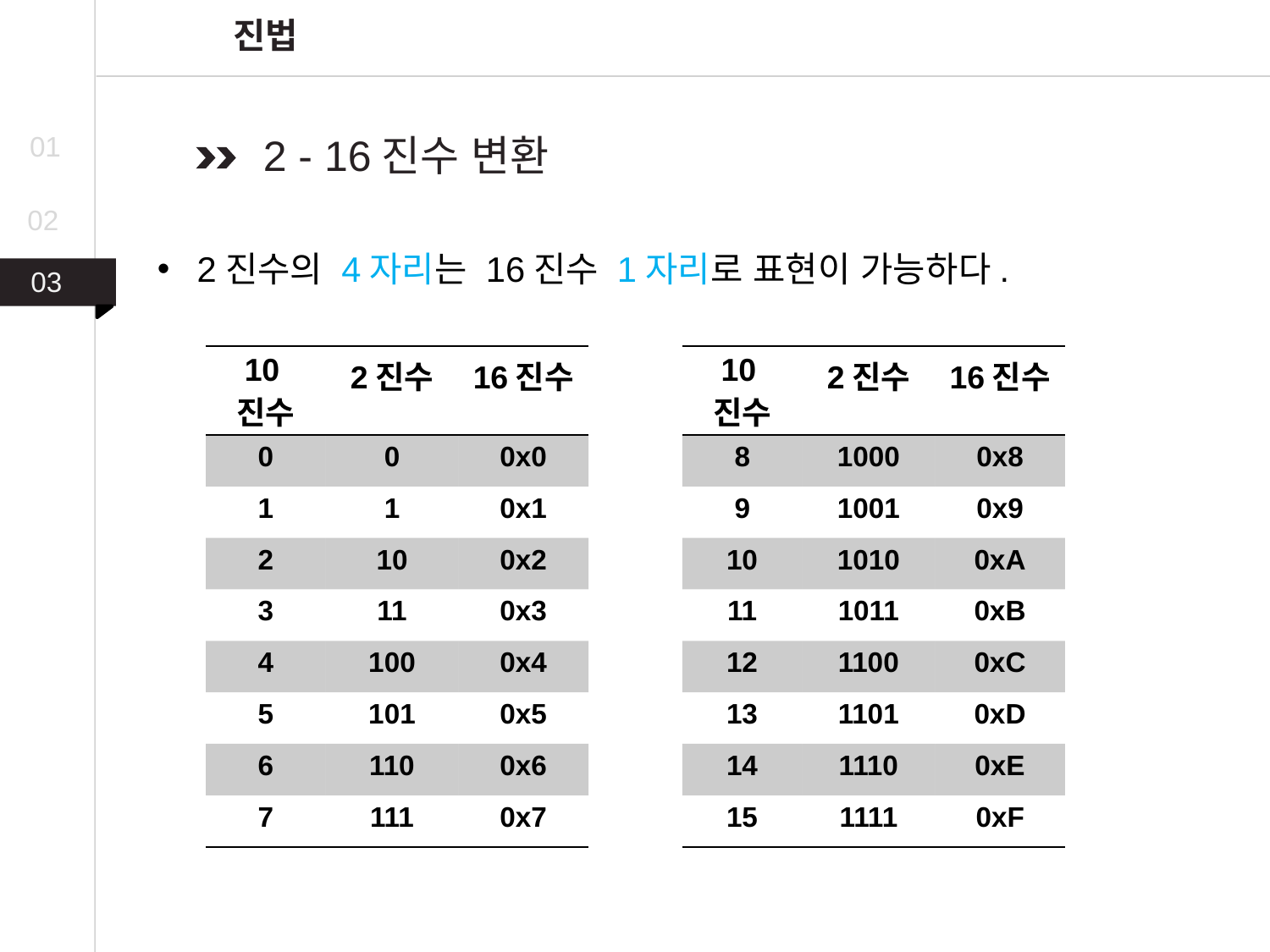

진법
01
  2 - 16진수 변환

02
2진수의 4자리는 16진수 1자리로 표현이 가능하다.
03

03
02

| 10진수 | 2진수 | 16진수 |
| --- | --- | --- |
| 0 | 0 | 0x0 |
| 1 | 1 | 0x1 |
| 2 | 10 | 0x2 |
| 3 | 11 | 0x3 |
| 4 | 100 | 0x4 |
| 5 | 101 | 0x5 |
| 6 | 110 | 0x6 |
| 7 | 111 | 0x7 |
| 10진수 | 2진수 | 16진수 |
| --- | --- | --- |
| 8 | 1000 | 0x8 |
| 9 | 1001 | 0x9 |
| 10 | 1010 | 0xA |
| 11 | 1011 | 0xB |
| 12 | 1100 | 0xC |
| 13 | 1101 | 0xD |
| 14 | 1110 | 0xE |
| 15 | 1111 | 0xF |